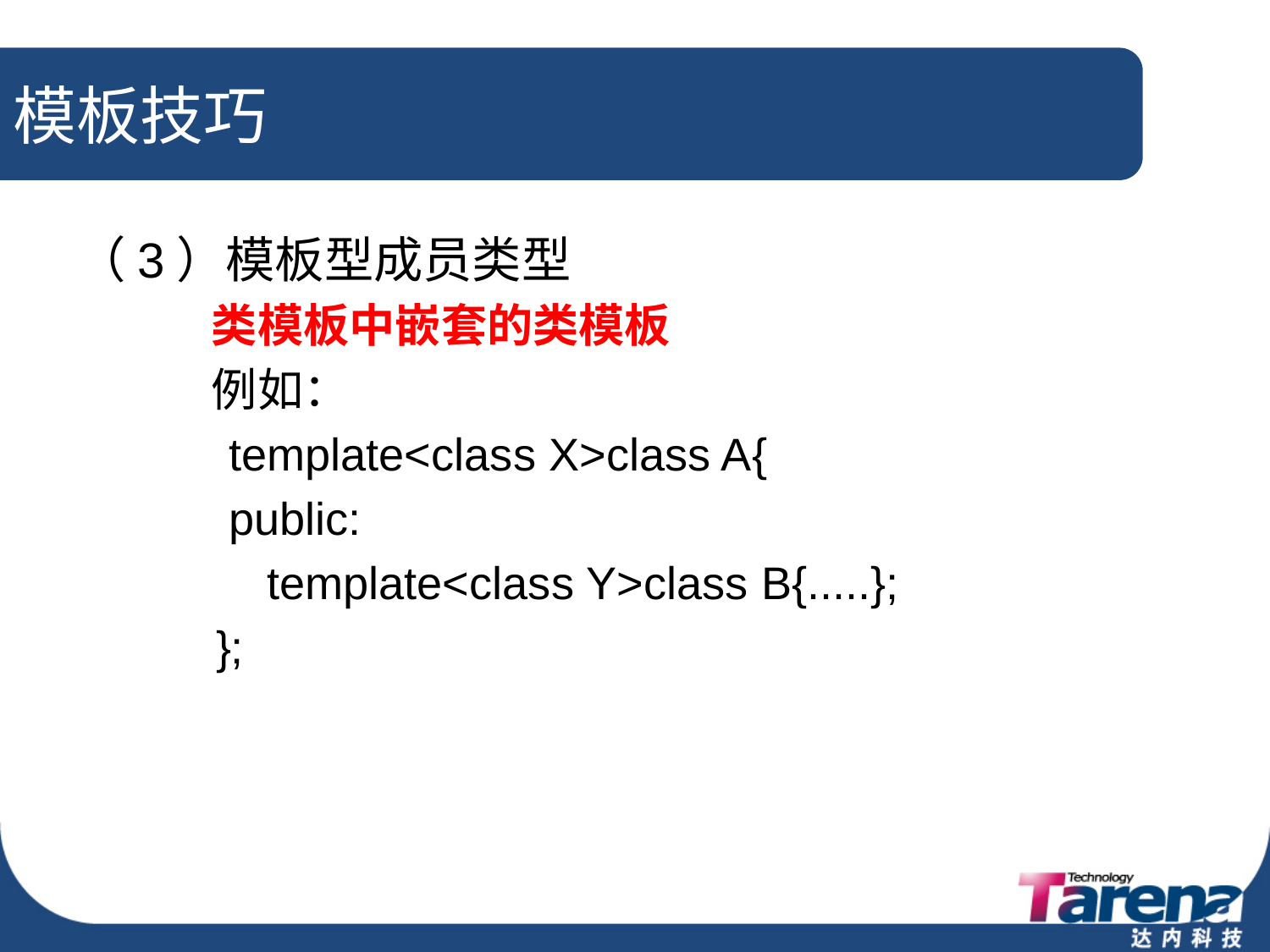

# 模板技巧
（3）模板型成员类型
            类模板中嵌套的类模板
            例如：
            template<class X>class A{
            public:
               template<class Y>class B{.....};
           };